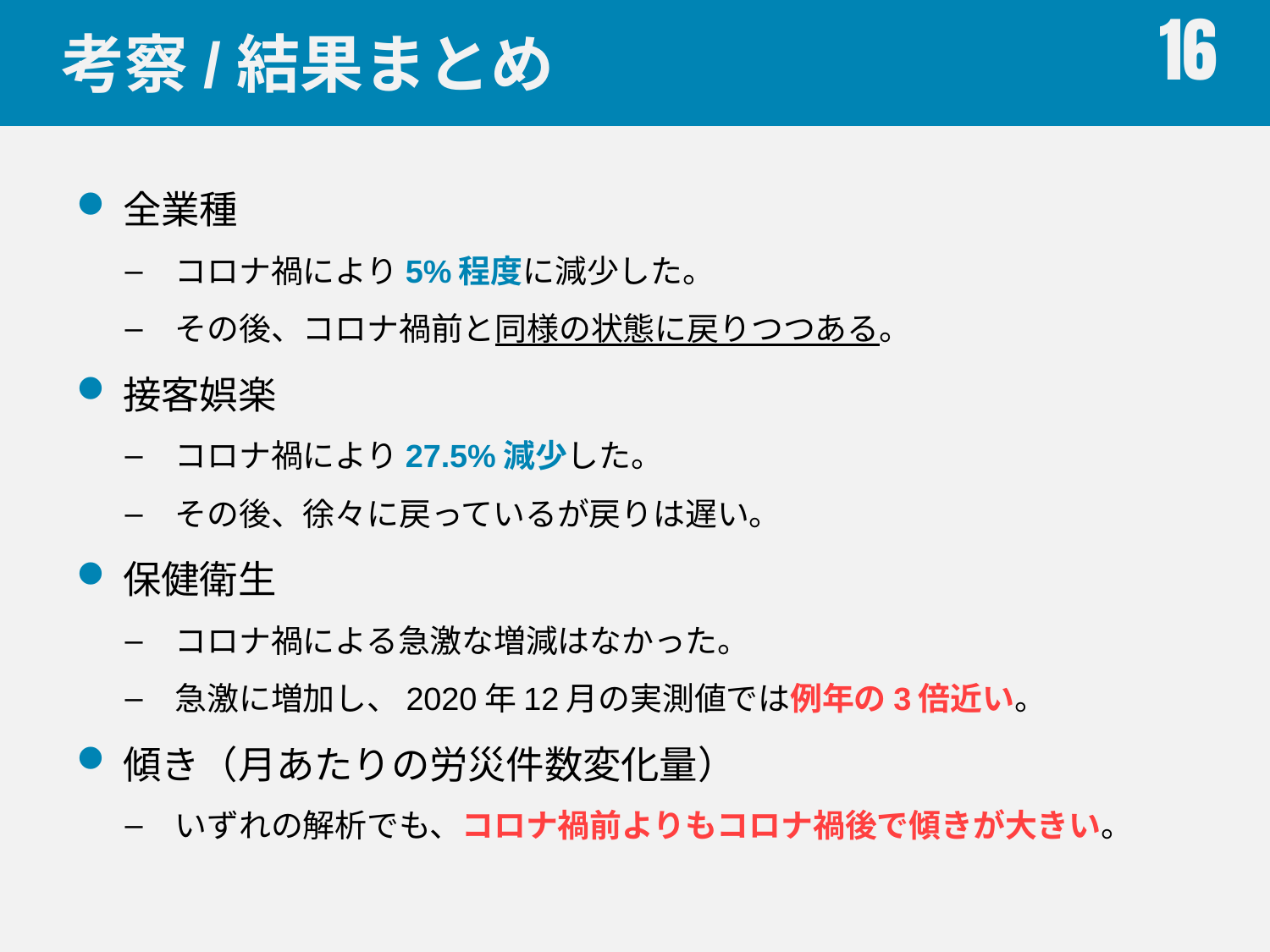

# 考察/結果まとめ
 16
全業種
コロナ禍により5%程度に減少した。
その後、コロナ禍前と同様の状態に戻りつつある。
接客娯楽
コロナ禍により27.5%減少した。
その後、徐々に戻っているが戻りは遅い。
保健衛生
コロナ禍による急激な増減はなかった。
急激に増加し、2020年12月の実測値では例年の3倍近い。
傾き（月あたりの労災件数変化量）
いずれの解析でも、コロナ禍前よりもコロナ禍後で傾きが大きい。